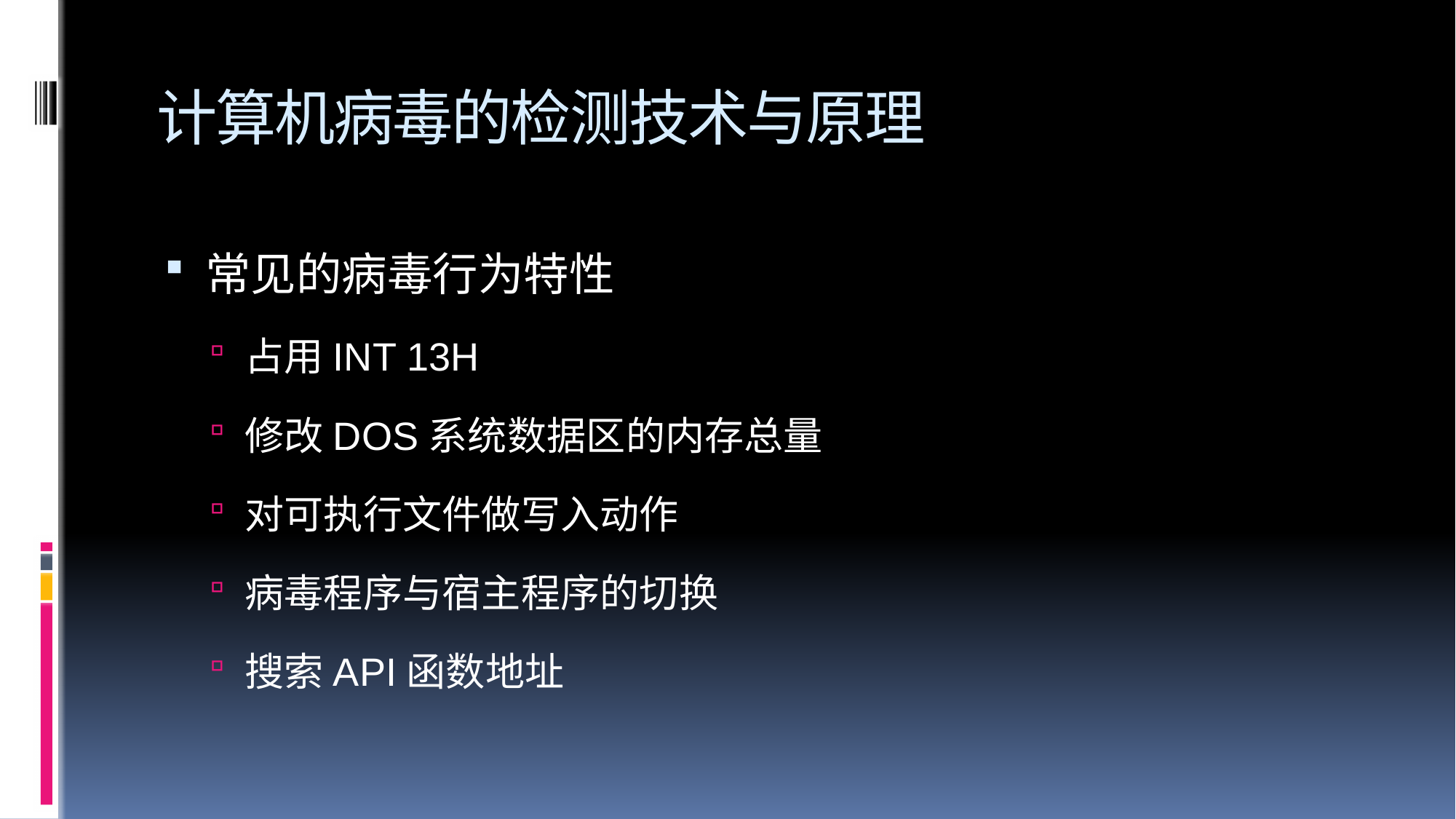

# 计算机病毒的检测技术与原理
常见的病毒行为特性
占用INT 13H
修改DOS系统数据区的内存总量
对可执行文件做写入动作
病毒程序与宿主程序的切换
搜索API函数地址